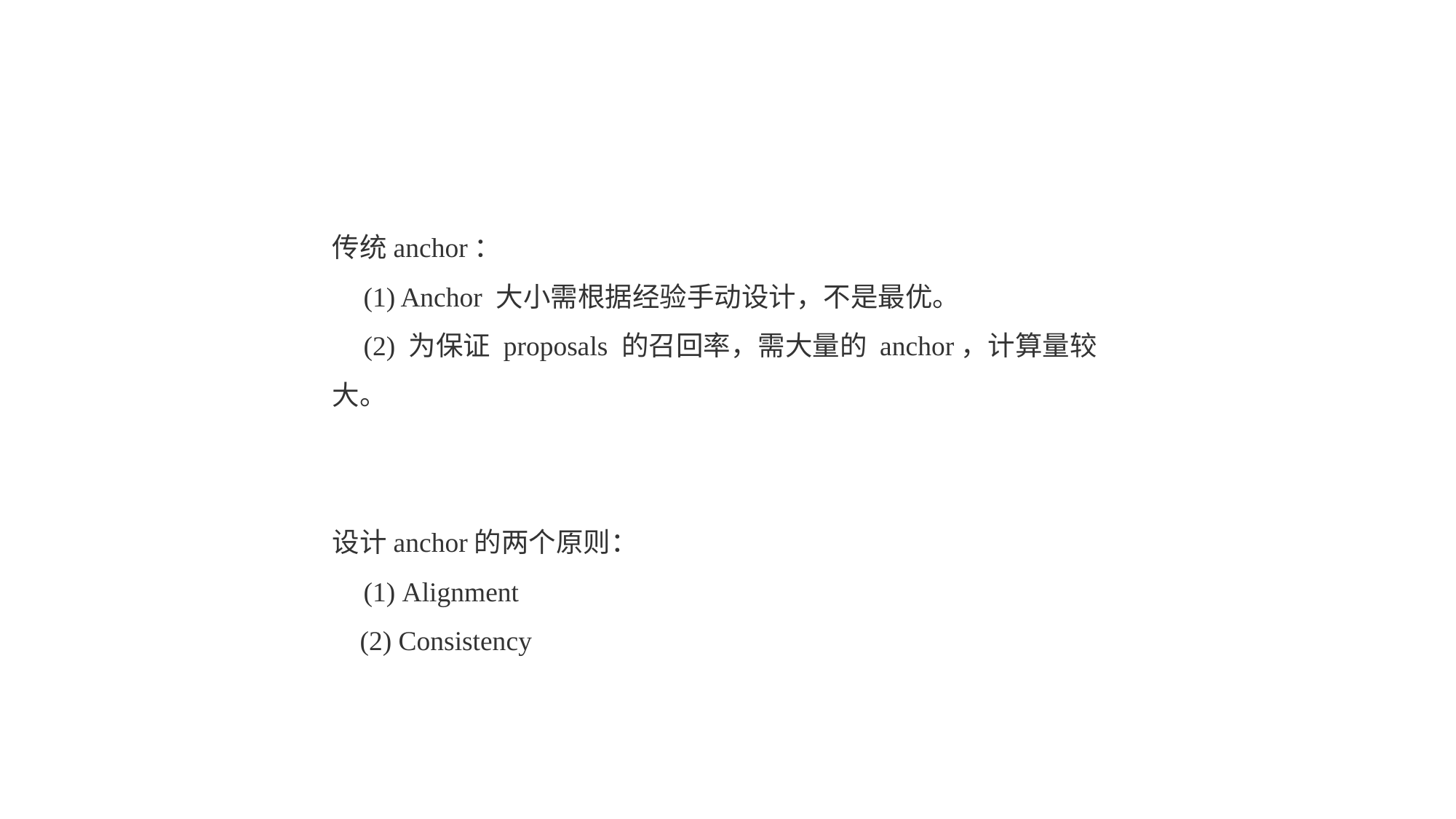

传统anchor：
    (1) Anchor 大小需根据经验手动设计，不是最优。
    (2) 为保证 proposals 的召回率，需大量的 anchor，计算量较大。

设计anchor的两个原则：
    (1) Alignment
    (2) Consistency